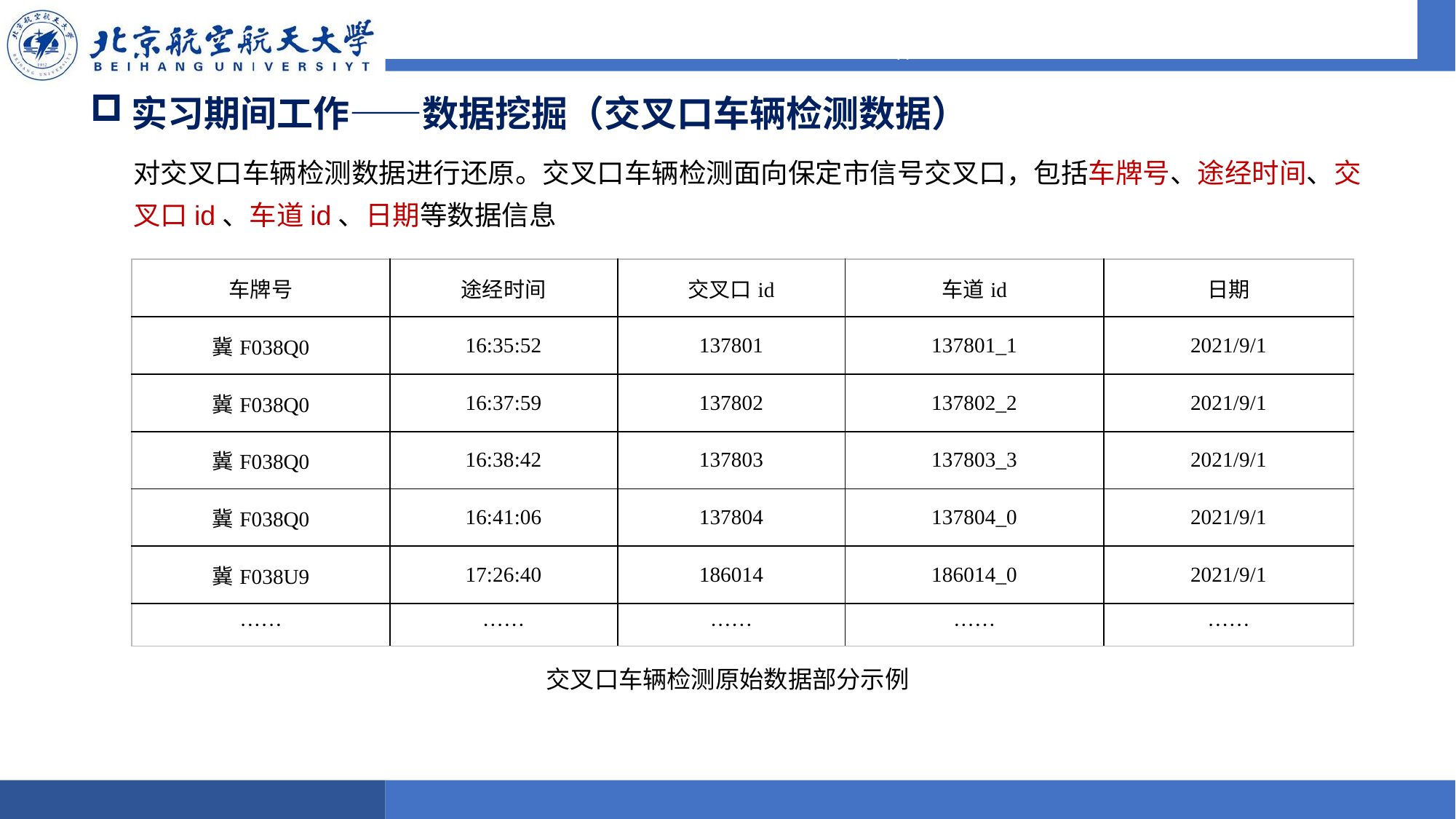

实习期间工作——数据挖掘（交叉口车辆检测数据）
对交叉口车辆检测数据进行还原。交叉口车辆检测面向保定市信号交叉口，包括车牌号、途经时间、交叉口id、车道id、日期等数据信息
| 车牌号 | 途经时间 | 交叉口id | 车道id | 日期 |
| --- | --- | --- | --- | --- |
| 冀F038Q0 | 16:35:52 | 137801 | 137801\_1 | 2021/9/1 |
| 冀F038Q0 | 16:37:59 | 137802 | 137802\_2 | 2021/9/1 |
| 冀F038Q0 | 16:38:42 | 137803 | 137803\_3 | 2021/9/1 |
| 冀F038Q0 | 16:41:06 | 137804 | 137804\_0 | 2021/9/1 |
| 冀F038U9 | 17:26:40 | 186014 | 186014\_0 | 2021/9/1 |
| ······ | ······ | ······ | ······ | ······ |
交叉口车辆检测原始数据部分示例